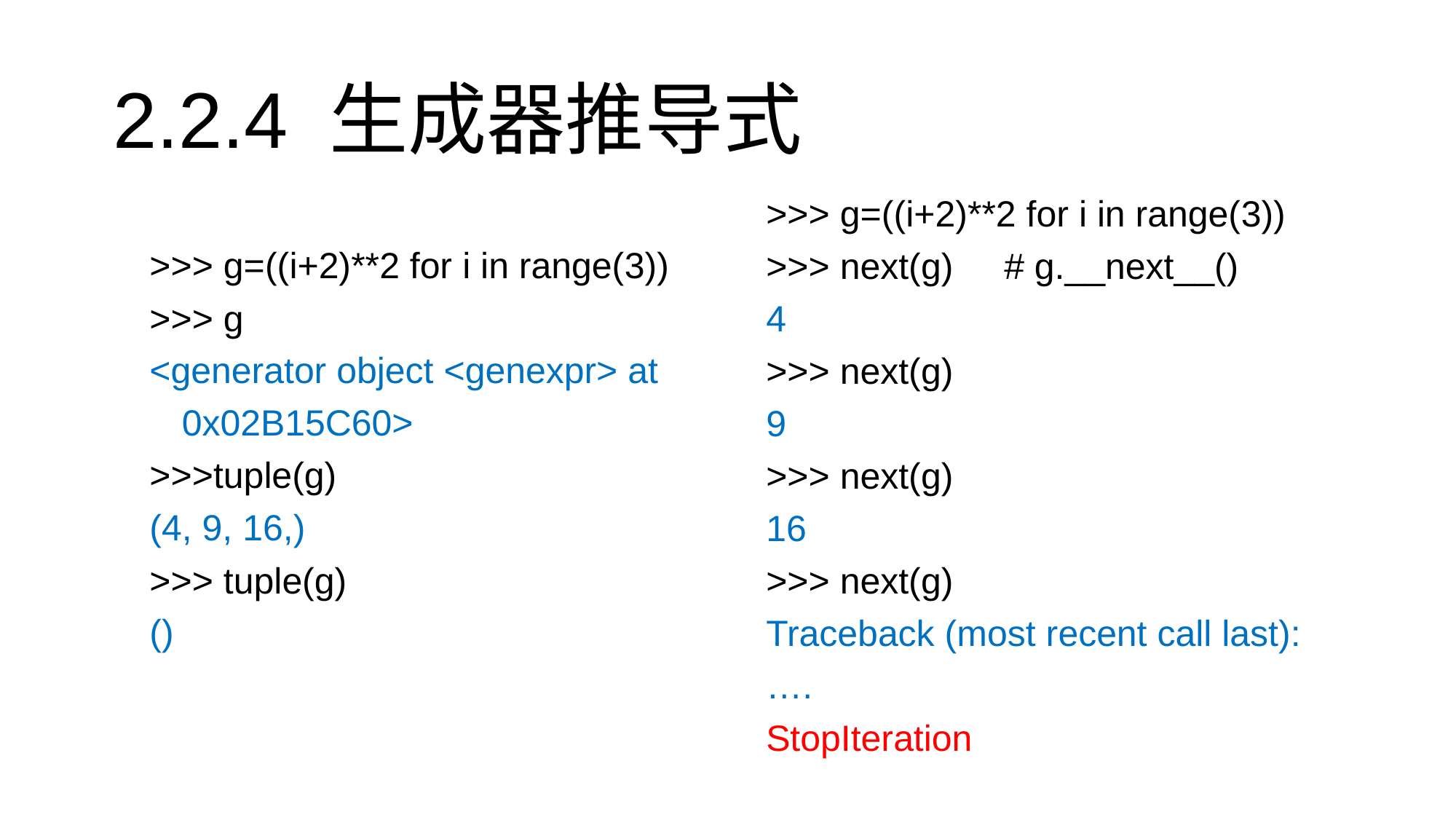

# 2.2.4 生成器推导式
>>> g=((i+2)**2 for i in range(3))
>>> next(g)     # g.__next__()
4
>>> next(g)
9
>>> next(g)
16
>>> next(g)
Traceback (most recent call last):
….
StopIteration
>>> g=((i+2)**2 for i in range(3))
>>> g
<generator object <genexpr> at 0x02B15C60>
>>>tuple(g)
(4, 9, 16,)
>>> tuple(g)
()